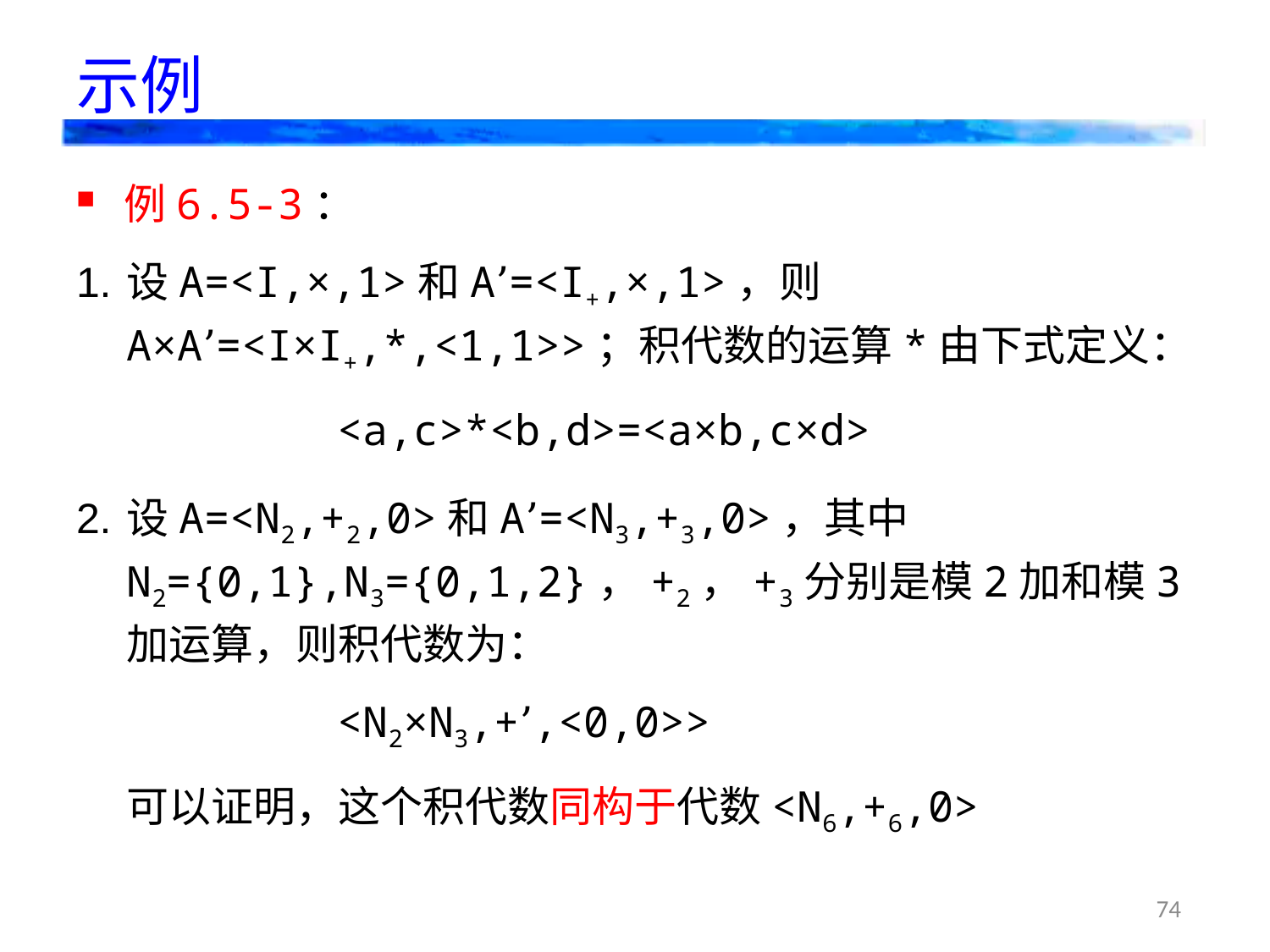

# 示例
例6.5-3：
设A=<I,×,1>和A’=<I+,×,1>，则A×A’=<I×I+,*,<1,1>>；积代数的运算*由下式定义：
<a,c>*<b,d>=<a×b,c×d>
设A=<N2,+2,0>和A’=<N3,+3,0>，其中N2={0,1},N3={0,1,2}，+2，+3分别是模2加和模3加运算，则积代数为：
<N2×N3,+’,<0,0>>
可以证明，这个积代数同构于代数<N6,+6,0>
74